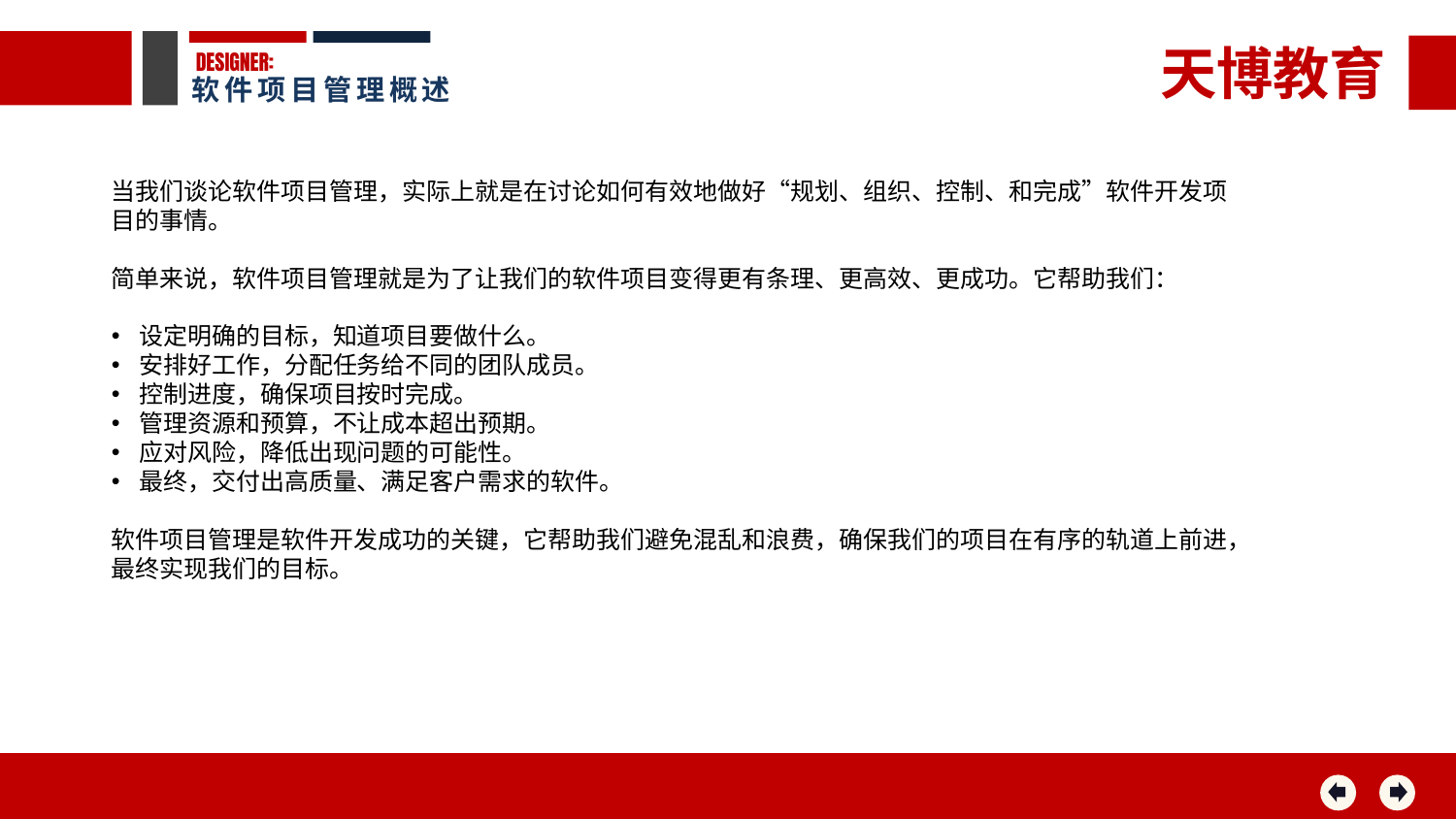

天博教育
DESIGNER:
软件项目管理概述
当我们谈论软件项目管理，实际上就是在讨论如何有效地做好“规划、组织、控制、和完成”软件开发项目的事情。

简单来说，软件项目管理就是为了让我们的软件项目变得更有条理、更高效、更成功。它帮助我们：

设定明确的目标，知道项目要做什么。
安排好工作，分配任务给不同的团队成员。
控制进度，确保项目按时完成。
管理资源和预算，不让成本超出预期。
应对风险，降低出现问题的可能性。
最终，交付出高质量、满足客户需求的软件。

软件项目管理是软件开发成功的关键，它帮助我们避免混乱和浪费，确保我们的项目在有序的轨道上前进，最终实现我们的目标。